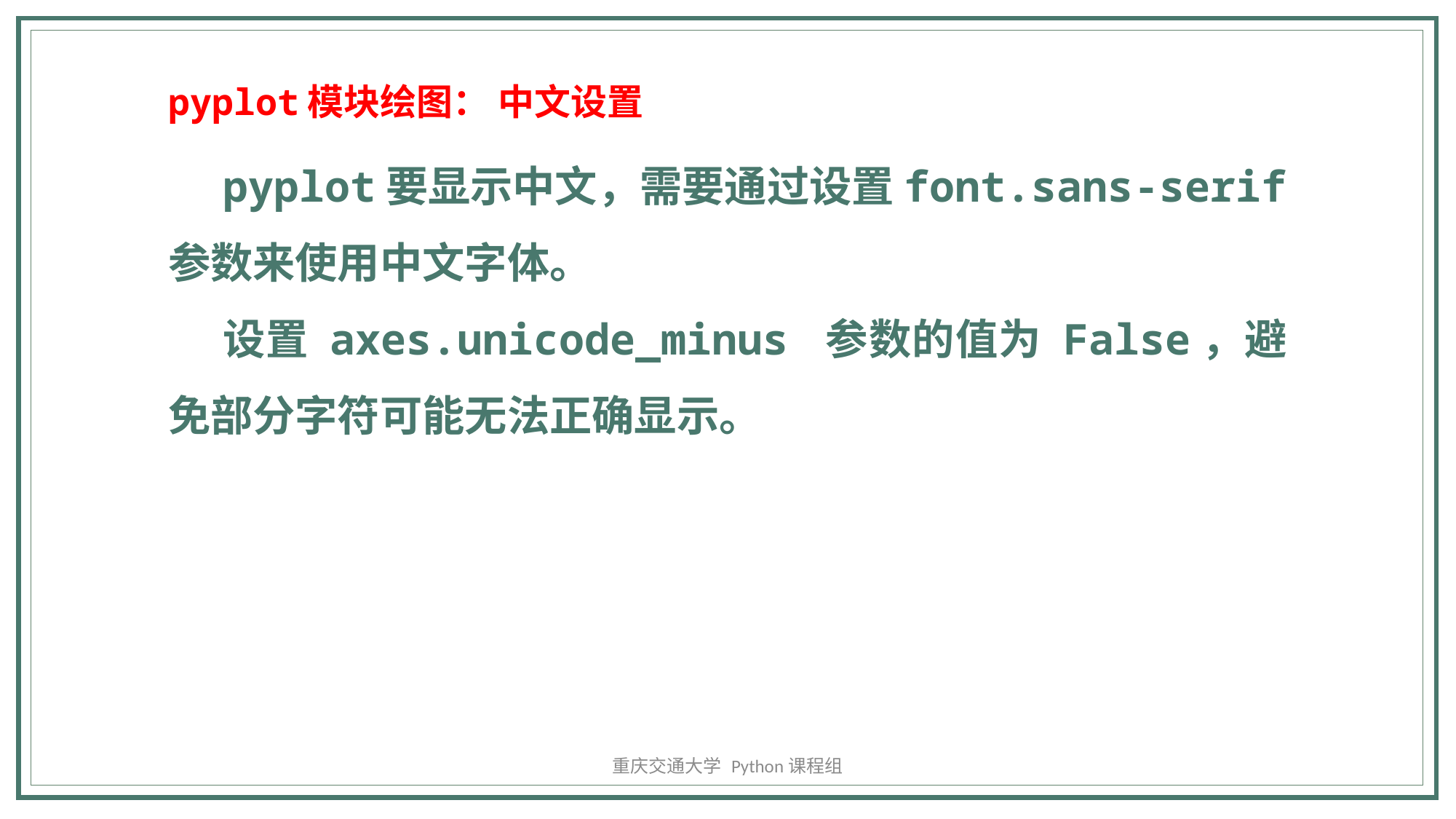

pyplot模块绘图： 中文设置
pyplot要显示中文，需要通过设置font.sans-serif参数来使用中文字体。
设置 axes.unicode_minus 参数的值为 False，避免部分字符可能无法正确显示。
重庆交通大学 Python课程组